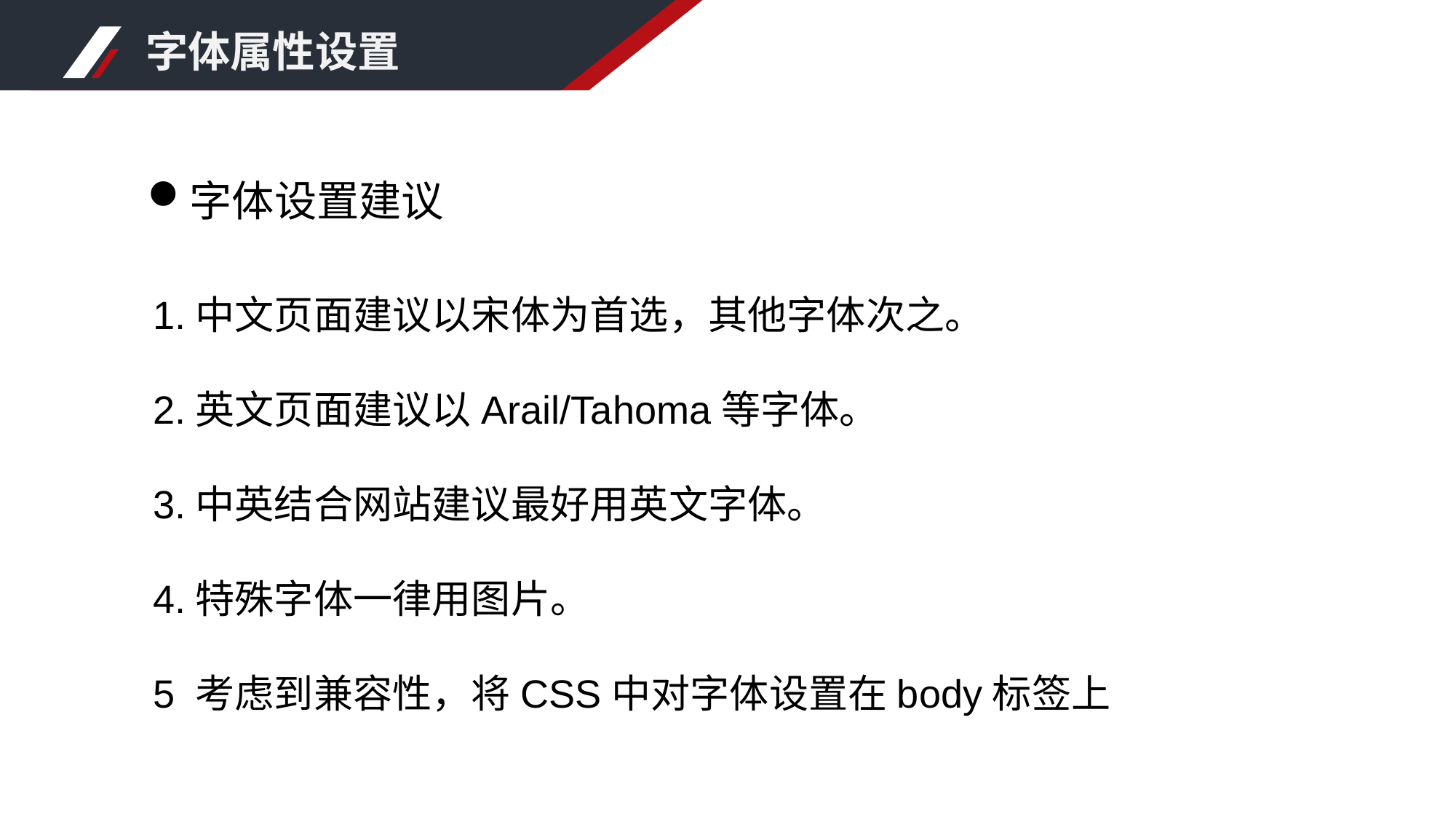

字体属性设置
字体设置建议
1.中文页面建议以宋体为首选，其他字体次之。
2.英文页面建议以Arail/Tahoma等字体。
3.中英结合网站建议最好用英文字体。
4.特殊字体一律用图片。
5 考虑到兼容性，将CSS中对字体设置在body标签上